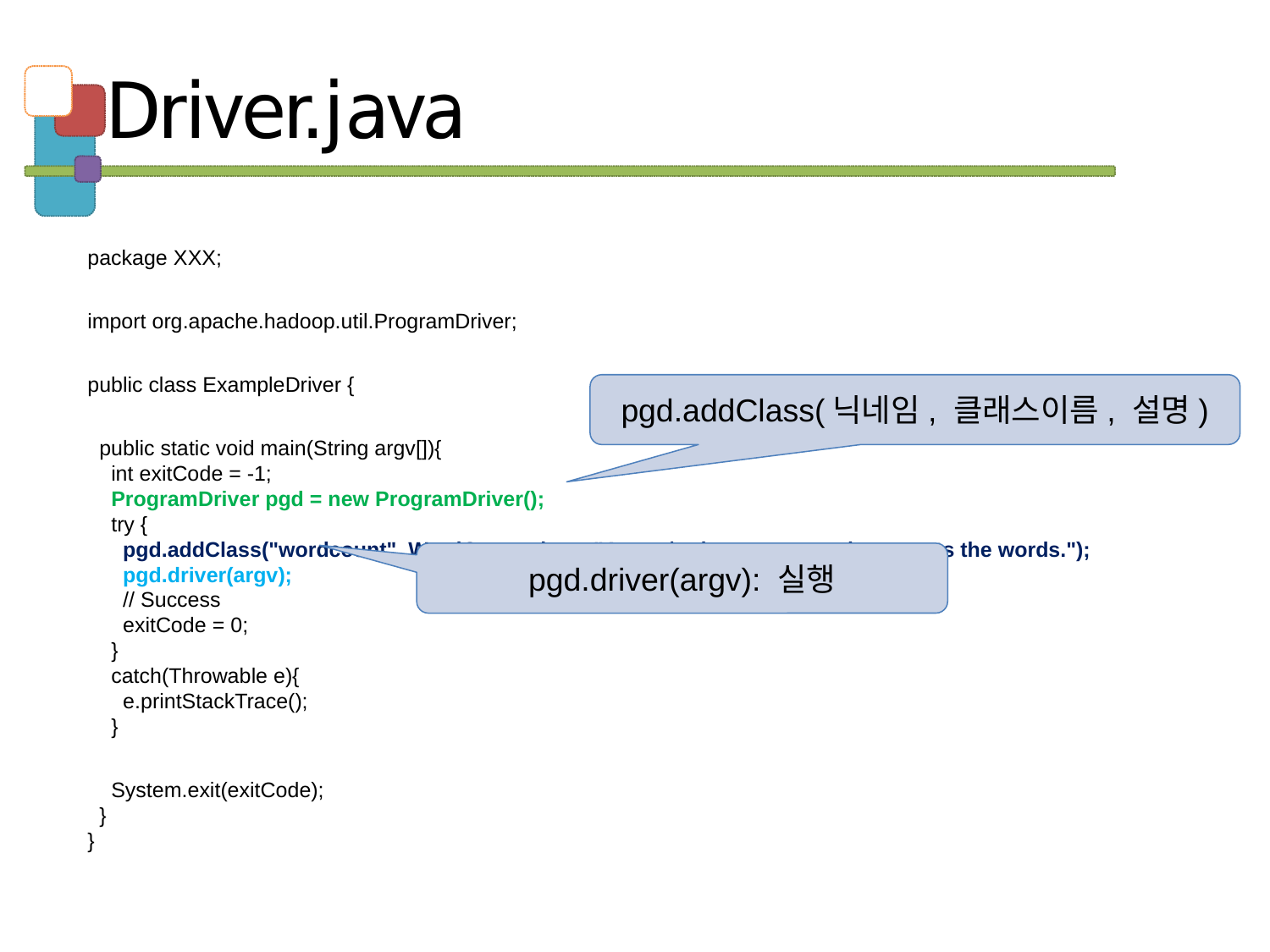

Driver.java
package XXX;

import org.apache.hadoop.util.ProgramDriver;

public class ExampleDriver {

  public static void main(String argv[]){
    int exitCode = -1;
    ProgramDriver pgd = new ProgramDriver();
    try {
      pgd.addClass("wordcount", WordCount.class, "A map/reduce program that counts the words.");
      pgd.driver(argv);
      // Success
      exitCode = 0;
    }
    catch(Throwable e){
      e.printStackTrace();
    }

    System.exit(exitCode);
  }
}
pgd.addClass(닉네임, 클래스이름, 설명)
pgd.driver(argv): 실행